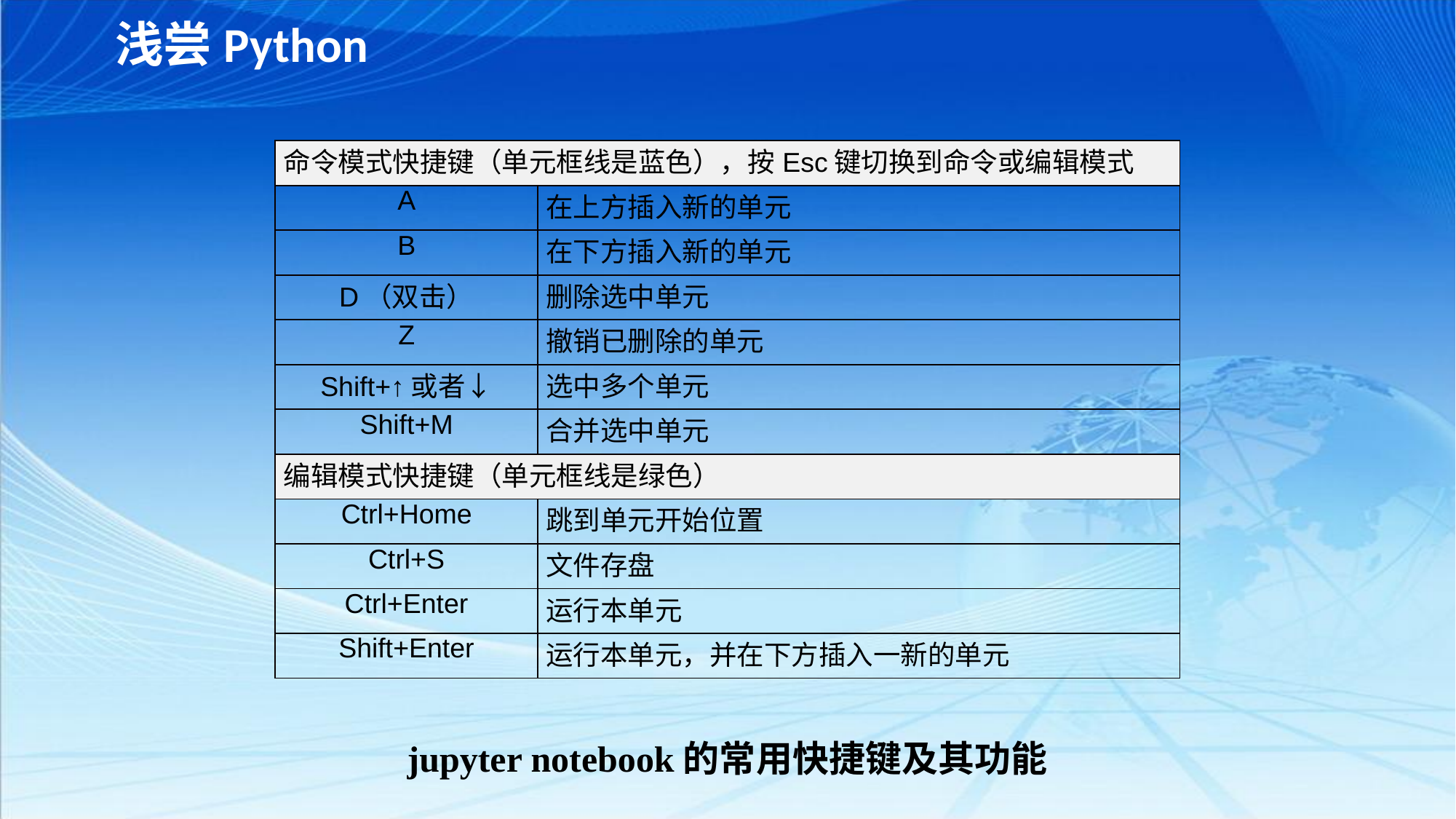

浅尝Python
| 命令模式快捷键（单元框线是蓝色），按Esc键切换到命令或编辑模式 |  |
| --- | --- |
| A | 在上方插入新的单元 |
| B | 在下方插入新的单元 |
| D（双击） | 删除选中单元 |
| Z | 撤销已删除的单元 |
| Shift+↑或者↓ | 选中多个单元 |
| Shift+M | 合并选中单元 |
| 编辑模式快捷键（单元框线是绿色） |  |
| Ctrl+Home | 跳到单元开始位置 |
| Ctrl+S | 文件存盘 |
| Ctrl+Enter | 运行本单元 |
| Shift+Enter | 运行本单元，并在下方插入一新的单元 |
jupyter notebook的常用快捷键及其功能